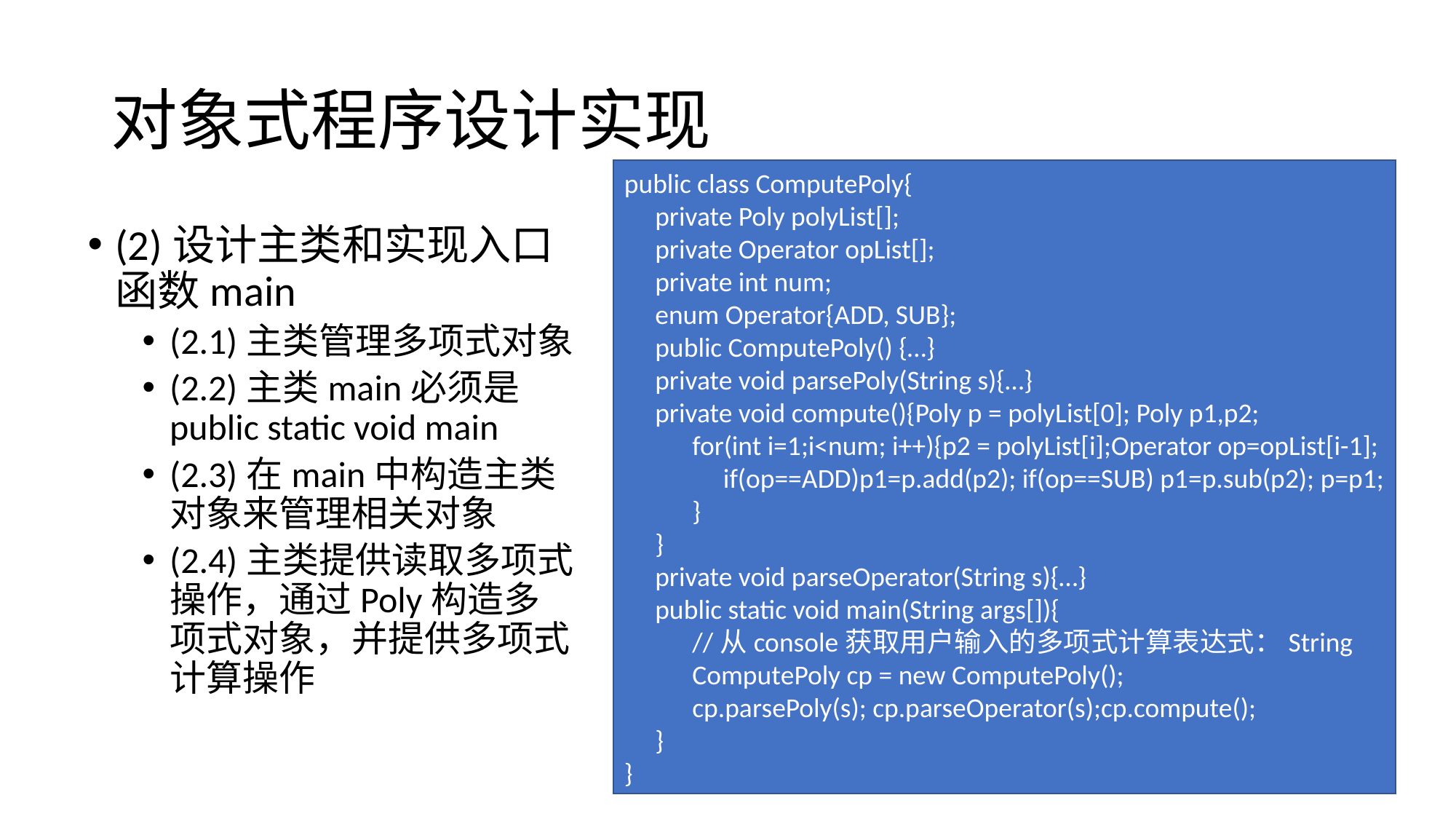

# 对象式程序设计实现
public class ComputePoly{
     private Poly polyList[];
     private Operator opList[];
     private int num;
     enum Operator{ADD, SUB};
     public ComputePoly() {…}
     private void parsePoly(String s){…}
     private void compute(){Poly p = polyList[0]; Poly p1,p2;
           for(int i=1;i<num; i++){p2 = polyList[i];Operator op=opList[i-1];
                if(op==ADD)p1=p.add(p2); if(op==SUB) p1=p.sub(p2); p=p1;
           }
     }
     private void parseOperator(String s){…}
     public static void main(String args[]){
           //从console获取用户输入的多项式计算表达式：String
           ComputePoly cp = new ComputePoly();
           cp.parsePoly(s); cp.parseOperator(s);cp.compute();
     }
}
(2)设计主类和实现入口函数main
(2.1)主类管理多项式对象
(2.2)主类main必须是public static void main
(2.3)在main中构造主类对象来管理相关对象
(2.4)主类提供读取多项式操作，通过Poly构造多项式对象，并提供多项式计算操作
47